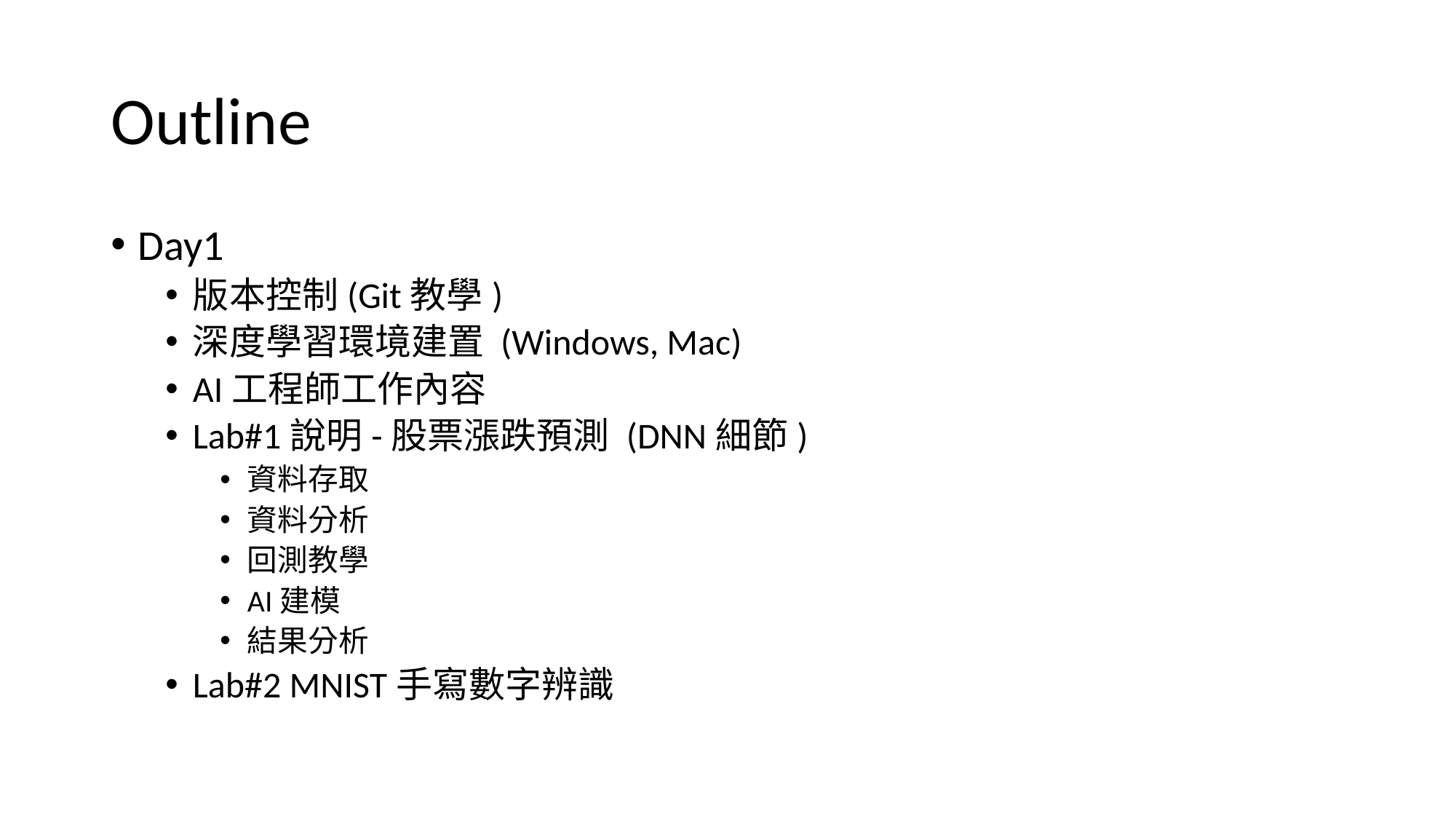

# Outline
Day1
版本控制(Git教學)
深度學習環境建置 (Windows, Mac)
AI工程師工作內容
Lab#1說明-股票漲跌預測 (DNN細節)
資料存取
資料分析
回測教學
AI建模
結果分析
Lab#2 MNIST手寫數字辨識